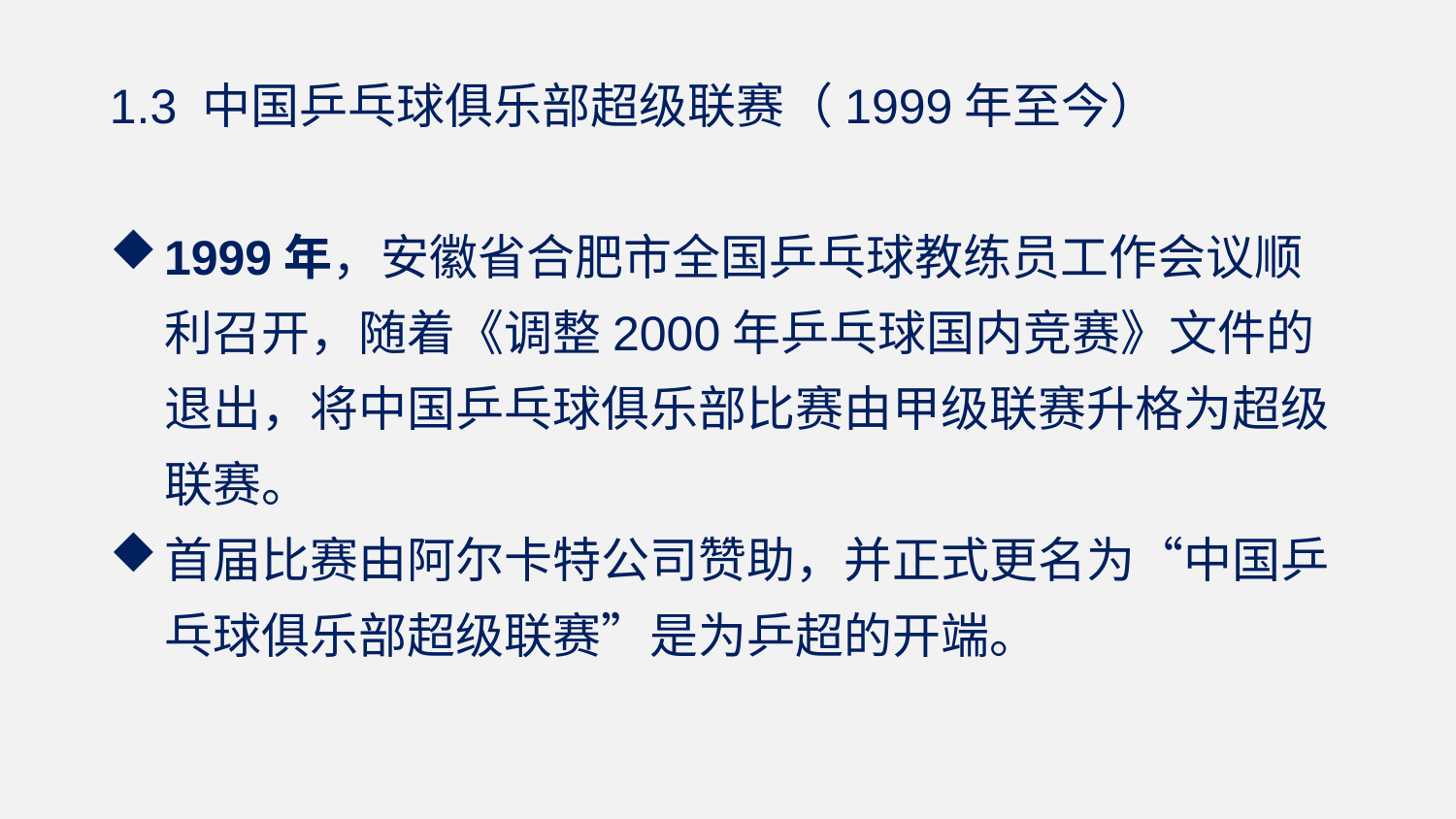

1.3 中国乒乓球俱乐部超级联赛（1999年至今）

1999年，安徽省合肥市全国乒乓球教练员工作会议顺利召开，随着《调整2000年乒乓球国内竞赛》文件的退出，将中国乒乓球俱乐部比赛由甲级联赛升格为超级联赛。
首届比赛由阿尔卡特公司赞助，并正式更名为“中国乒乓球俱乐部超级联赛”是为乒超的开端。